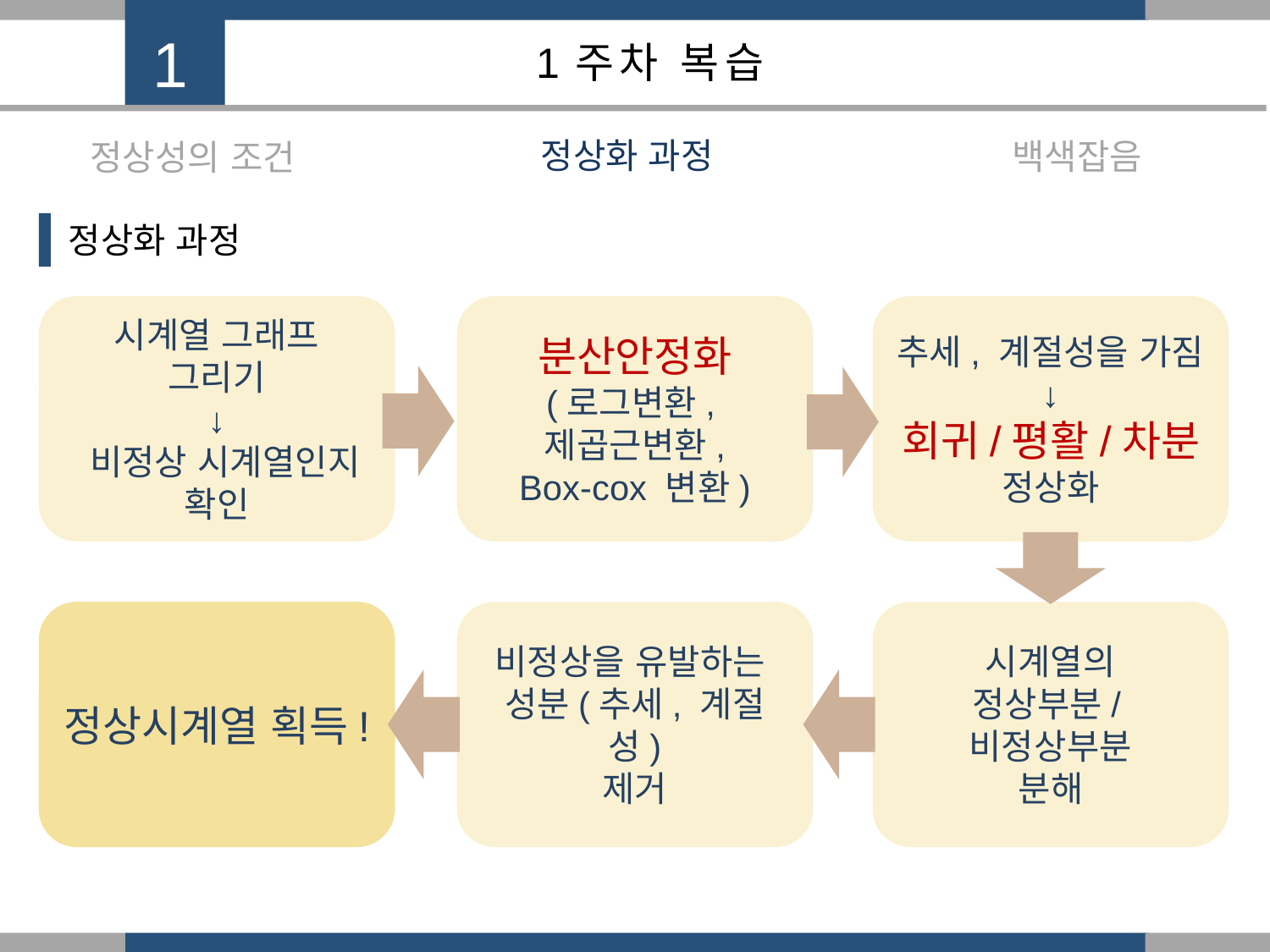

1
1주차 복습

정상화 과정
백색잡음
정상성의 조건
정상화 과정

시계열 그래프 그리기
↓
 비정상 시계열인지 확인
분산안정화
(로그변환,제곱근변환,
Box-cox 변환)
추세, 계절성을 가짐
↓
회귀/평활/차분
정상화

비정상을 유발하는
성분(추세, 계절성)
제거
정상시계열 획득!
시계열의
정상부분/비정상부분
분해